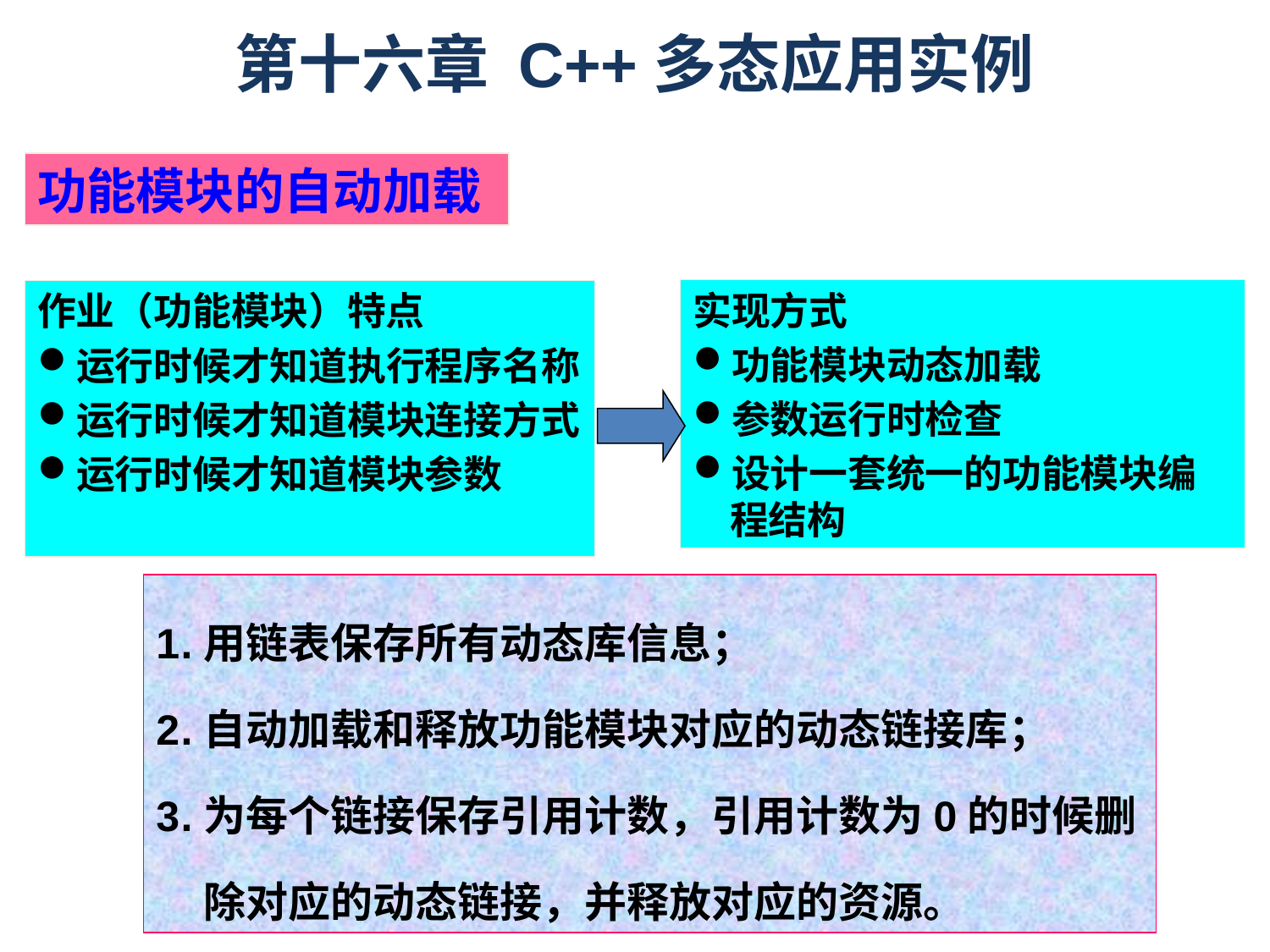

# 第十六章 C++多态应用实例
功能模块的自动加载
作业（功能模块）特点
运行时候才知道执行程序名称
运行时候才知道模块连接方式
运行时候才知道模块参数

实现方式
功能模块动态加载
参数运行时检查
设计一套统一的功能模块编程结构

用链表保存所有动态库信息；
自动加载和释放功能模块对应的动态链接库；
为每个链接保存引用计数，引用计数为0的时候删除对应的动态链接，并释放对应的资源。